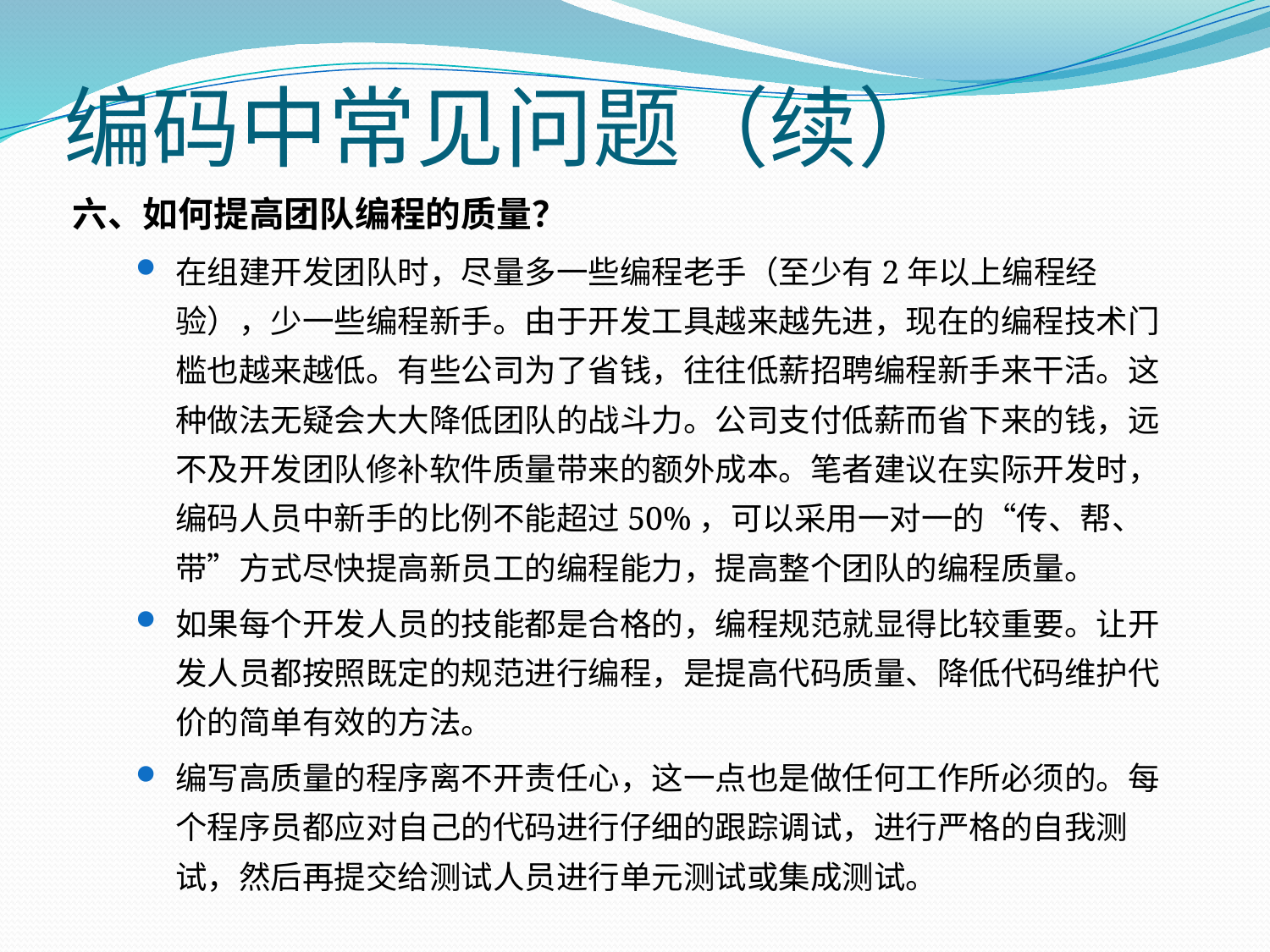

# 编码中常见问题（续）
六、如何提高团队编程的质量？
在组建开发团队时，尽量多一些编程老手（至少有2年以上编程经验），少一些编程新手。由于开发工具越来越先进，现在的编程技术门槛也越来越低。有些公司为了省钱，往往低薪招聘编程新手来干活。这种做法无疑会大大降低团队的战斗力。公司支付低薪而省下来的钱，远不及开发团队修补软件质量带来的额外成本。笔者建议在实际开发时，编码人员中新手的比例不能超过50%，可以采用一对一的“传、帮、带”方式尽快提高新员工的编程能力，提高整个团队的编程质量。
如果每个开发人员的技能都是合格的，编程规范就显得比较重要。让开发人员都按照既定的规范进行编程，是提高代码质量、降低代码维护代价的简单有效的方法。
编写高质量的程序离不开责任心，这一点也是做任何工作所必须的。每个程序员都应对自己的代码进行仔细的跟踪调试，进行严格的自我测试，然后再提交给测试人员进行单元测试或集成测试。